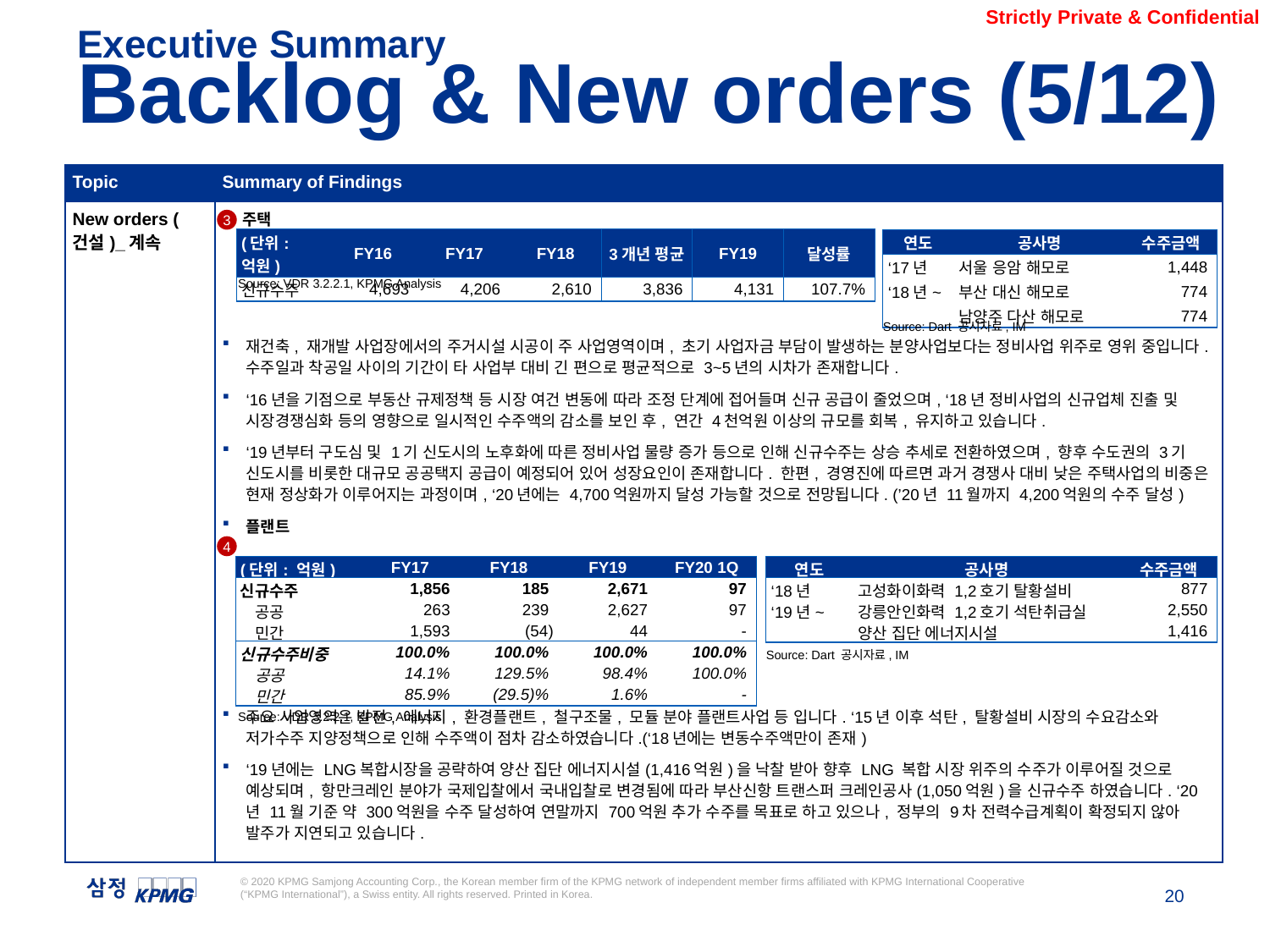

Executive Summary
Backlog & New orders (5/12)
| Topic | Summary of Findings |
| --- | --- |
| New orders (건설)\_계속 | 주택 재건축, 재개발 사업장에서의 주거시설 시공이 주 사업영역이며, 초기 사업자금 부담이 발생하는 분양사업보다는 정비사업 위주로 영위 중입니다. 수주일과 착공일 사이의 기간이 타 사업부 대비 긴 편으로 평균적으로 3~5년의 시차가 존재합니다. ‘16년을 기점으로 부동산 규제정책 등 시장 여건 변동에 따라 조정 단계에 접어들며 신규 공급이 줄었으며, ‘18년 정비사업의 신규업체 진출 및 시장경쟁심화 등의 영향으로 일시적인 수주액의 감소를 보인 후, 연간 4천억원 이상의 규모를 회복, 유지하고 있습니다. ‘19년부터 구도심 및 1기 신도시의 노후화에 따른 정비사업 물량 증가 등으로 인해 신규수주는 상승 추세로 전환하였으며, 향후 수도권의 3기 신도시를 비롯한 대규모 공공택지 공급이 예정되어 있어 성장요인이 존재합니다. 한편, 경영진에 따르면 과거 경쟁사 대비 낮은 주택사업의 비중은 현재 정상화가 이루어지는 과정이며, ‘20년에는 4,700억원까지 달성 가능할 것으로 전망됩니다. (’20년 11월까지 4,200억원의 수주 달성) 플랜트 주요 사업영역은 발전, 에너지, 환경플랜트, 철구조물, 모듈 분야 플랜트사업 등 입니다. ‘15년 이후 석탄, 탈황설비 시장의 수요감소와 저가수주 지양정책으로 인해 수주액이 점차 감소하였습니다.(‘18년에는 변동수주액만이 존재) ‘19년에는 LNG복합시장을 공략하여 양산 집단 에너지시설(1,416억원)을 낙찰 받아 향후 LNG 복합 시장 위주의 수주가 이루어질 것으로 예상되며, 항만크레인 분야가 국제입찰에서 국내입찰로 변경됨에 따라 부산신항 트랜스퍼 크레인공사(1,050억원)을 신규수주 하였습니다. ‘20년 11월 기준 약 300억원을 수주 달성하여 연말까지 700억원 추가 수주를 목표로 하고 있으나, 정부의 9차 전력수급계획이 확정되지 않아 발주가 지연되고 있습니다. |
3
| (단위: 억원) | FY16 | FY17 | FY18 | 3개년 평균 | FY19 | 달성률 |
| --- | --- | --- | --- | --- | --- | --- |
| 신규수주 | 4,693 | 4,206 | 2,610 | 3,836 | 4,131 | 107.7% |
| 연도 | 공사명 | 수주금액 |
| --- | --- | --- |
| ‘17년 | 서울 응암 해모로 | 1,448 |
| ‘18년~ | 부산 대신 해모로 | 774 |
|  | 남양주 다산 해모로 | 774 |
Source: VDR 3.2.2.1, KPMG Analysis
Source: Dart 공시자료, IM
4
| (단위: 억원) | FY17 | FY18 | FY19 | FY20 1Q |
| --- | --- | --- | --- | --- |
| 신규수주 | 1,856 | 185 | 2,671 | 97 |
| 공공 | 263 | 239 | 2,627 | 97 |
| 민간 | 1,593 | (54) | 44 | - |
| 신규수주비중 | 100.0% | 100.0% | 100.0% | 100.0% |
| 공공 | 14.1% | 129.5% | 98.4% | 100.0% |
| 민간 | 85.9% | (29.5)% | 1.6% | - |
| 연도 | 공사명 | 수주금액 |
| --- | --- | --- |
| ‘18년 | 고성화이화력 1,2호기 탈황설비 | 877 |
| ‘19년~ | 강릉안인화력 1,2호기 석탄취급실 | 2,550 |
|  | 양산 집단 에너지시설 | 1,416 |
Source: Dart 공시자료, IM
Source: VDR 3.2.2.1, KPMG Analysis